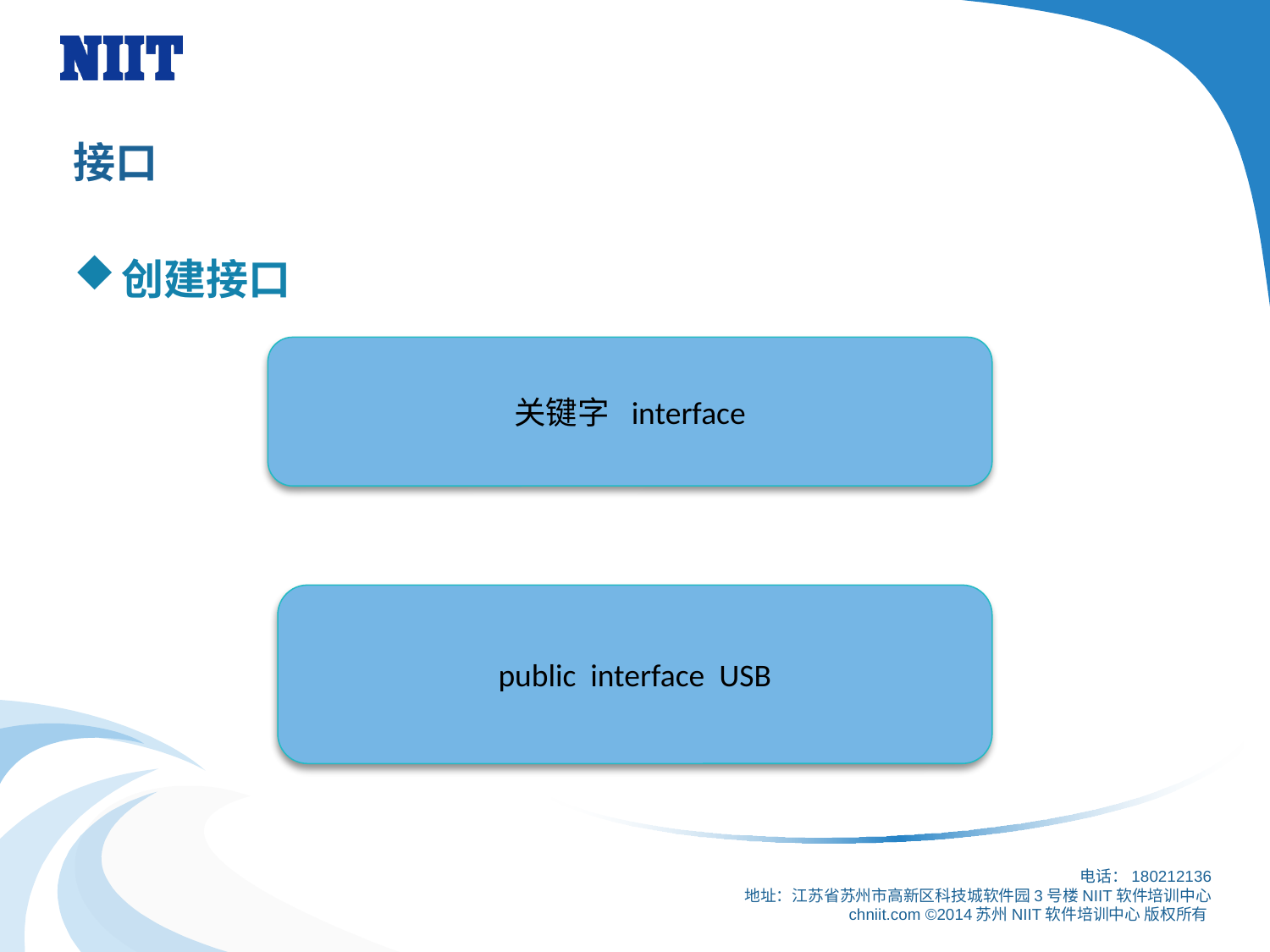

# 接口
创建接口
关键字  interface
public  interface  USB